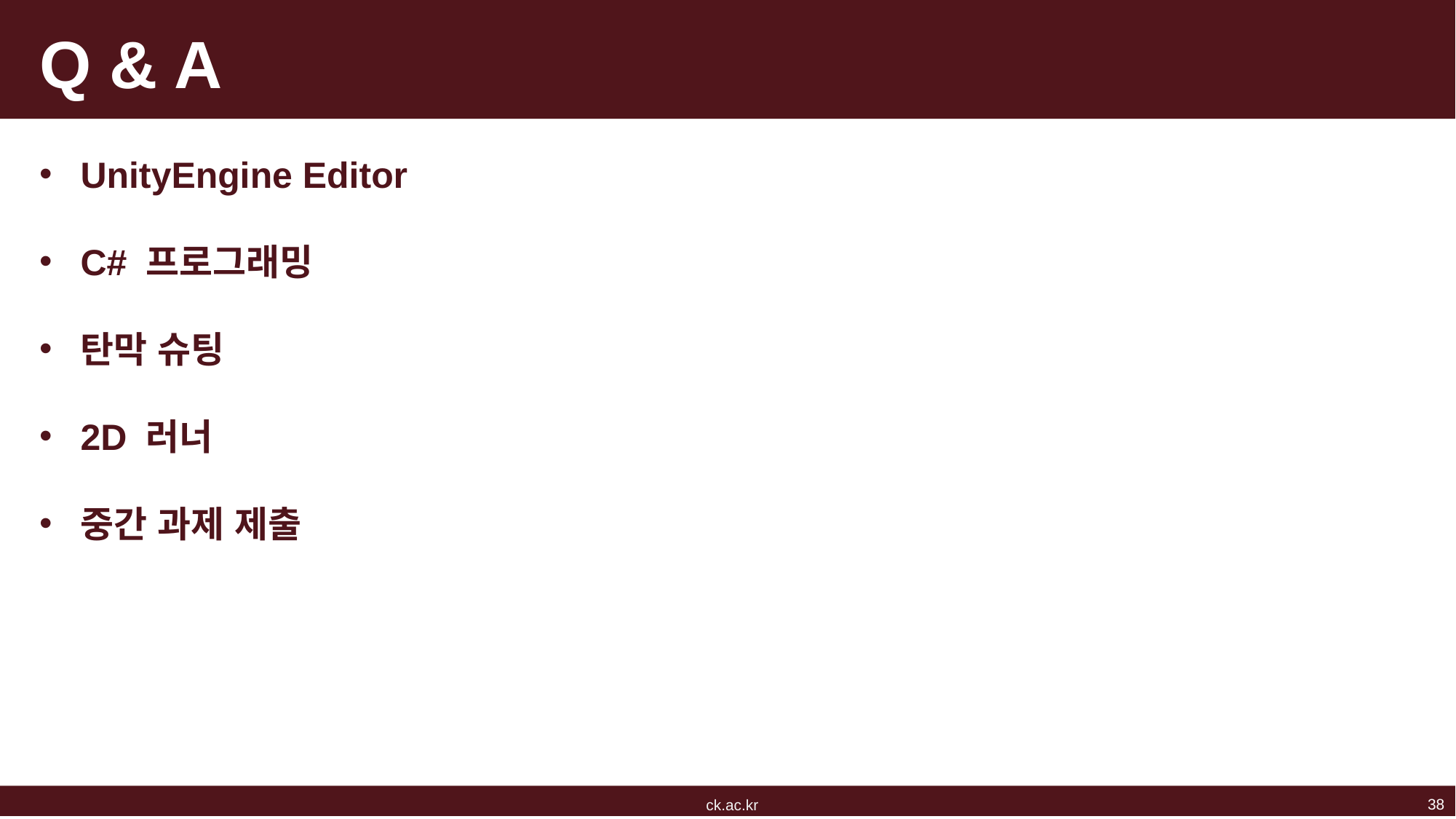

# Q & A
UnityEngine Editor

C# 프로그래밍

탄막 슈팅

2D 러너

중간 과제 제출

38
ck.ac.kr